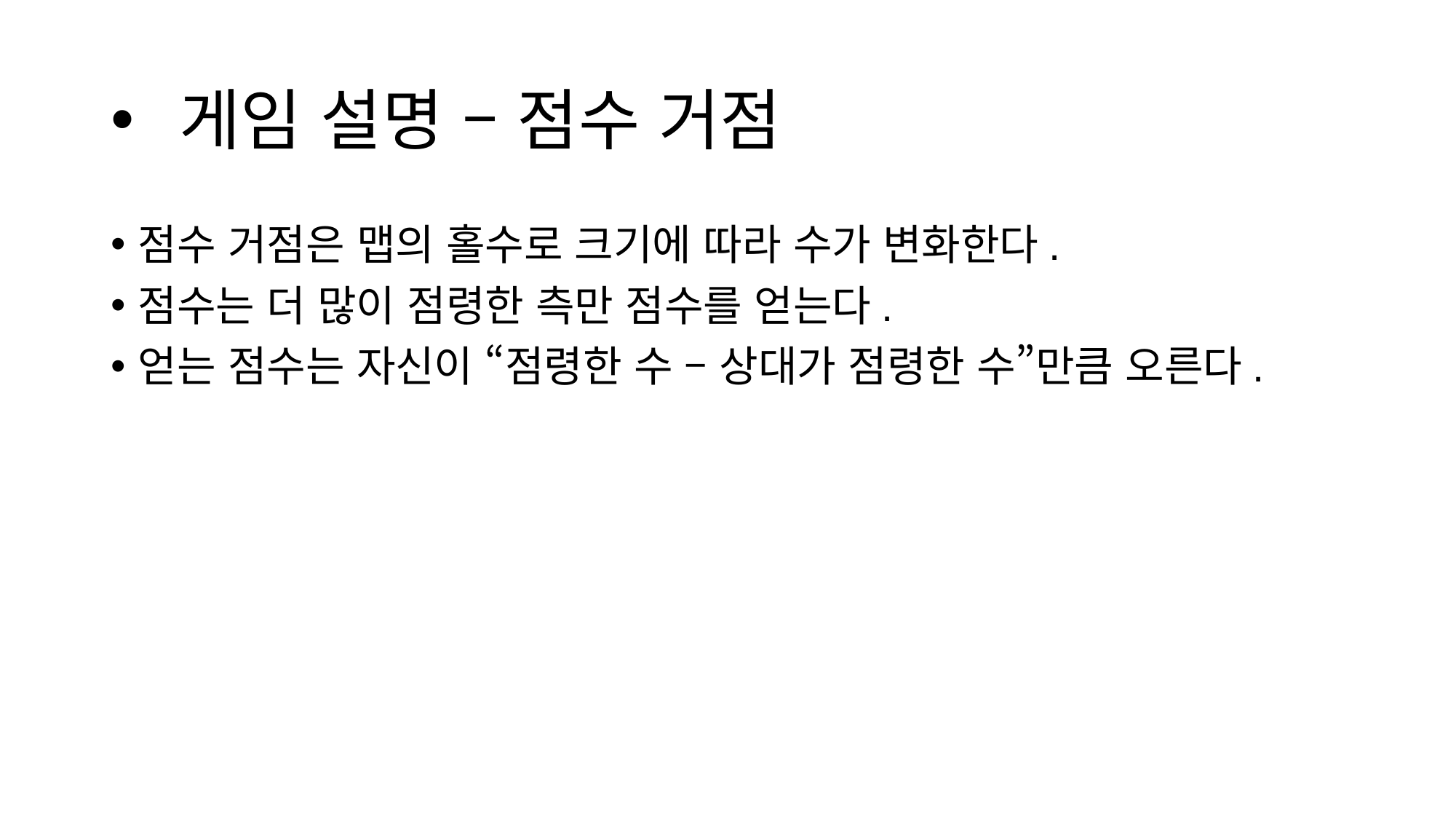

# 게임 설명 – 점수 거점
점수 거점은 맵의 홀수로 크기에 따라 수가 변화한다.
점수는 더 많이 점령한 측만 점수를 얻는다.
얻는 점수는 자신이 “점령한 수 – 상대가 점령한 수”만큼 오른다.